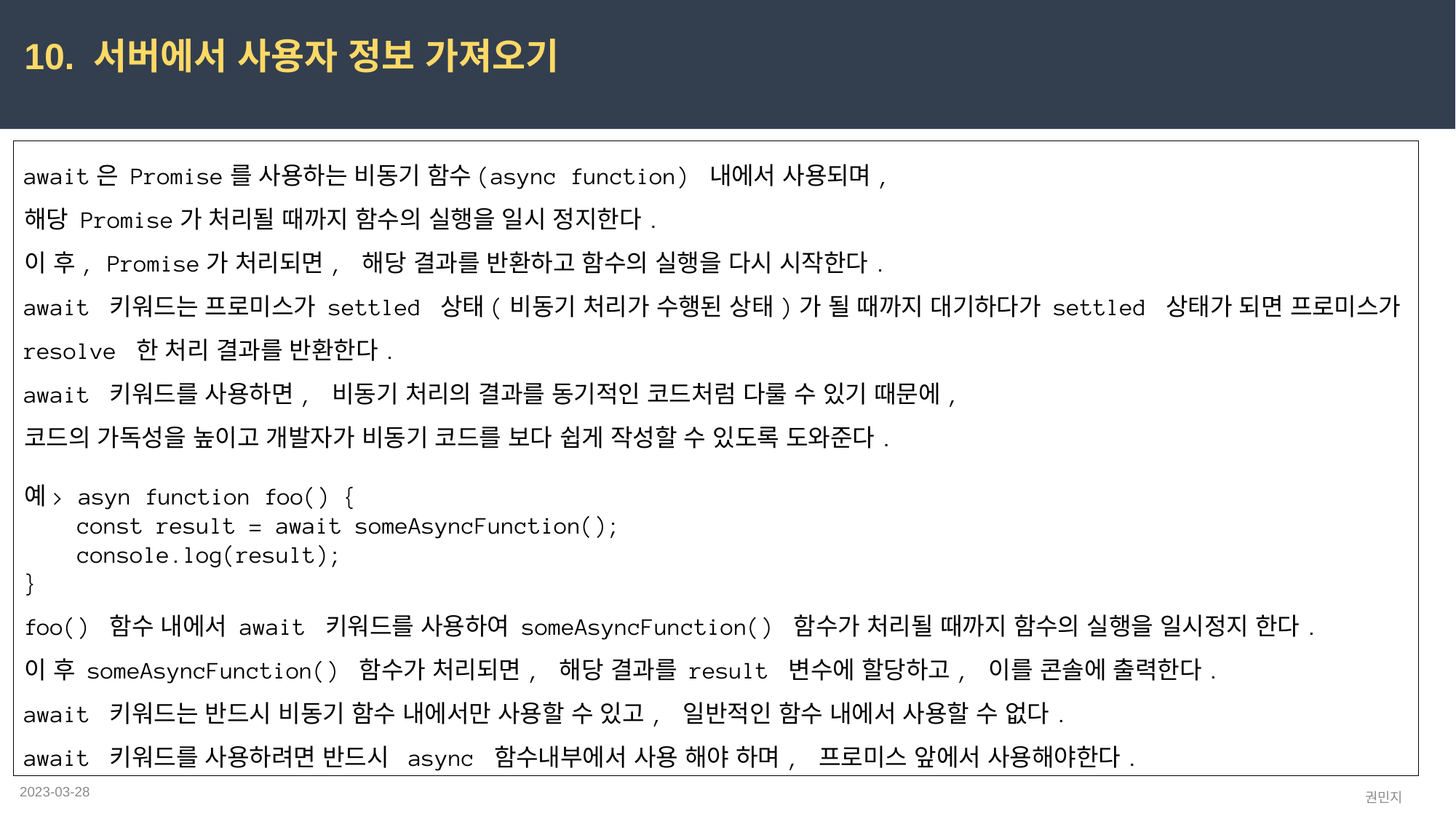

10. 서버에서 사용자 정보 가져오기
await은 Promise를 사용하는 비동기 함수(async function) 내에서 사용되며,
해당 Promise가 처리될 때까지 함수의 실행을 일시 정지한다.
이 후, Promise가 처리되면, 해당 결과를 반환하고 함수의 실행을 다시 시작한다.
await 키워드는 프로미스가 settled 상태(비동기 처리가 수행된 상태)가 될 때까지 대기하다가 settled 상태가 되면 프로미스가 resolve 한 처리 결과를 반환한다.
await 키워드를 사용하면, 비동기 처리의 결과를 동기적인 코드처럼 다룰 수 있기 때문에,
코드의 가독성을 높이고 개발자가 비동기 코드를 보다 쉽게 작성할 수 있도록 도와준다.
예> asyn function foo() {
    const result = await someAsyncFunction();
    console.log(result);
}
foo() 함수 내에서 await 키워드를 사용하여 someAsyncFunction() 함수가 처리될 때까지 함수의 실행을 일시정지 한다.
이 후 someAsyncFunction() 함수가 처리되면, 해당 결과를 result 변수에 할당하고, 이를 콘솔에 출력한다.
await 키워드는 반드시 비동기 함수 내에서만 사용할 수 있고, 일반적인 함수 내에서 사용할 수 없다.
await 키워드를 사용하려면 반드시  async 함수내부에서 사용 해야 하며, 프로미스 앞에서 사용해야한다.
2023-03-28
권민지